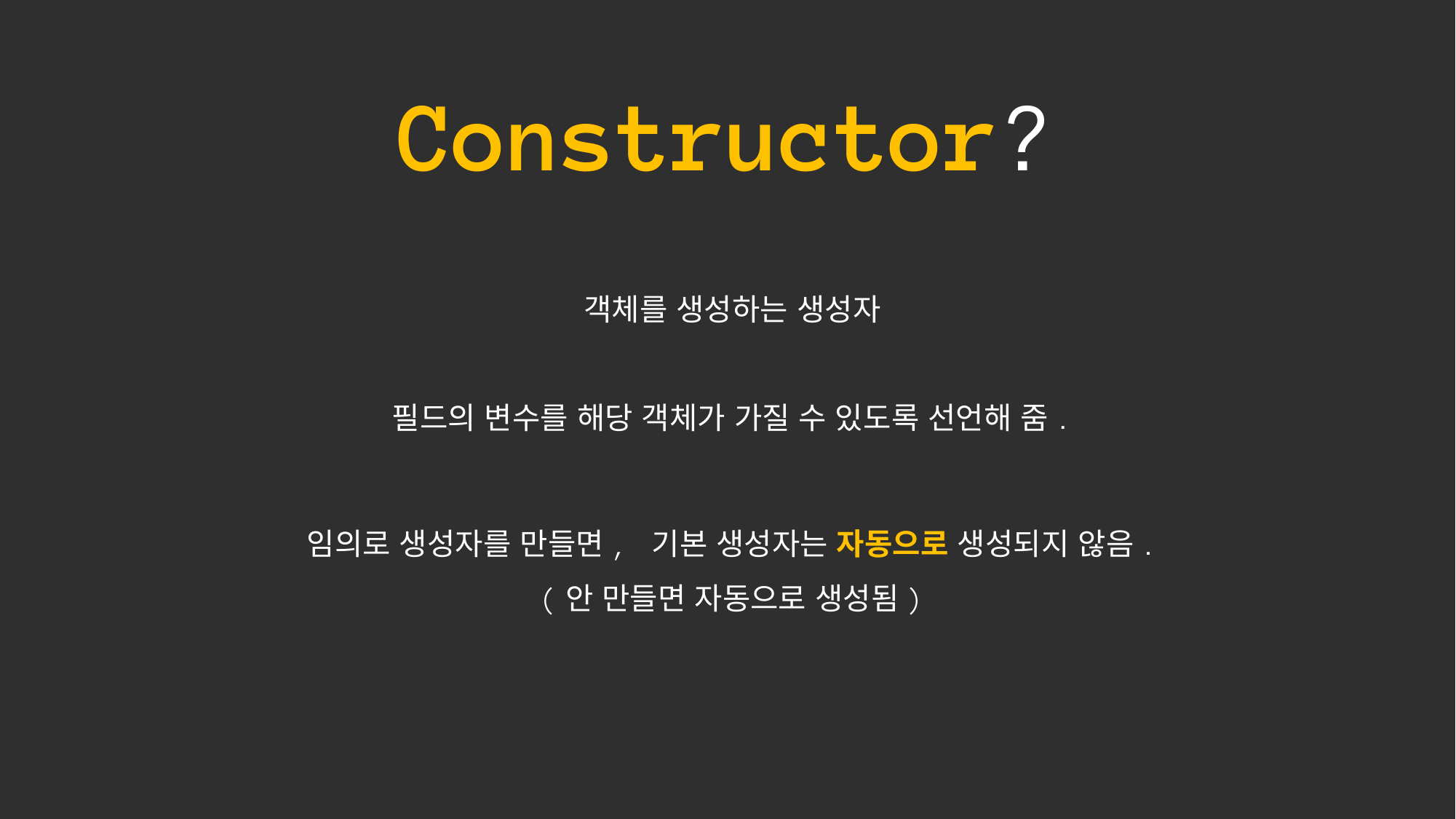

Constructor?
객체를 생성하는 생성자
필드의 변수를 해당 객체가 가질 수 있도록 선언해 줌.
임의로 생성자를 만들면, 기본 생성자는 자동으로 생성되지 않음.
(안 만들면 자동으로 생성됨)